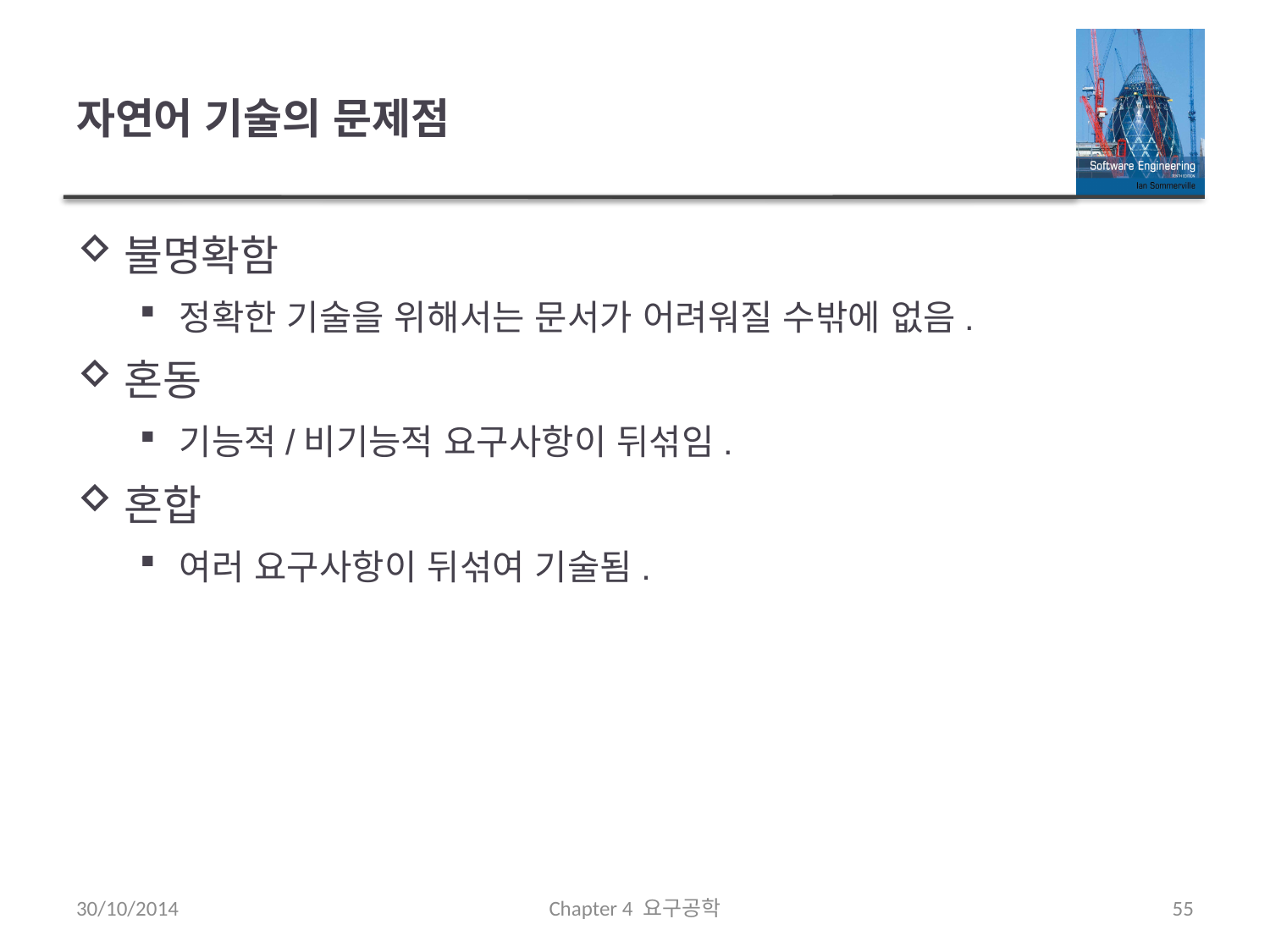

# 자연어 기술의 문제점
불명확함
정확한 기술을 위해서는 문서가 어려워질 수밖에 없음.
혼동
기능적/비기능적 요구사항이 뒤섞임.
혼합
여러 요구사항이 뒤섞여 기술됨.
30/10/2014
Chapter 4 요구공학
55